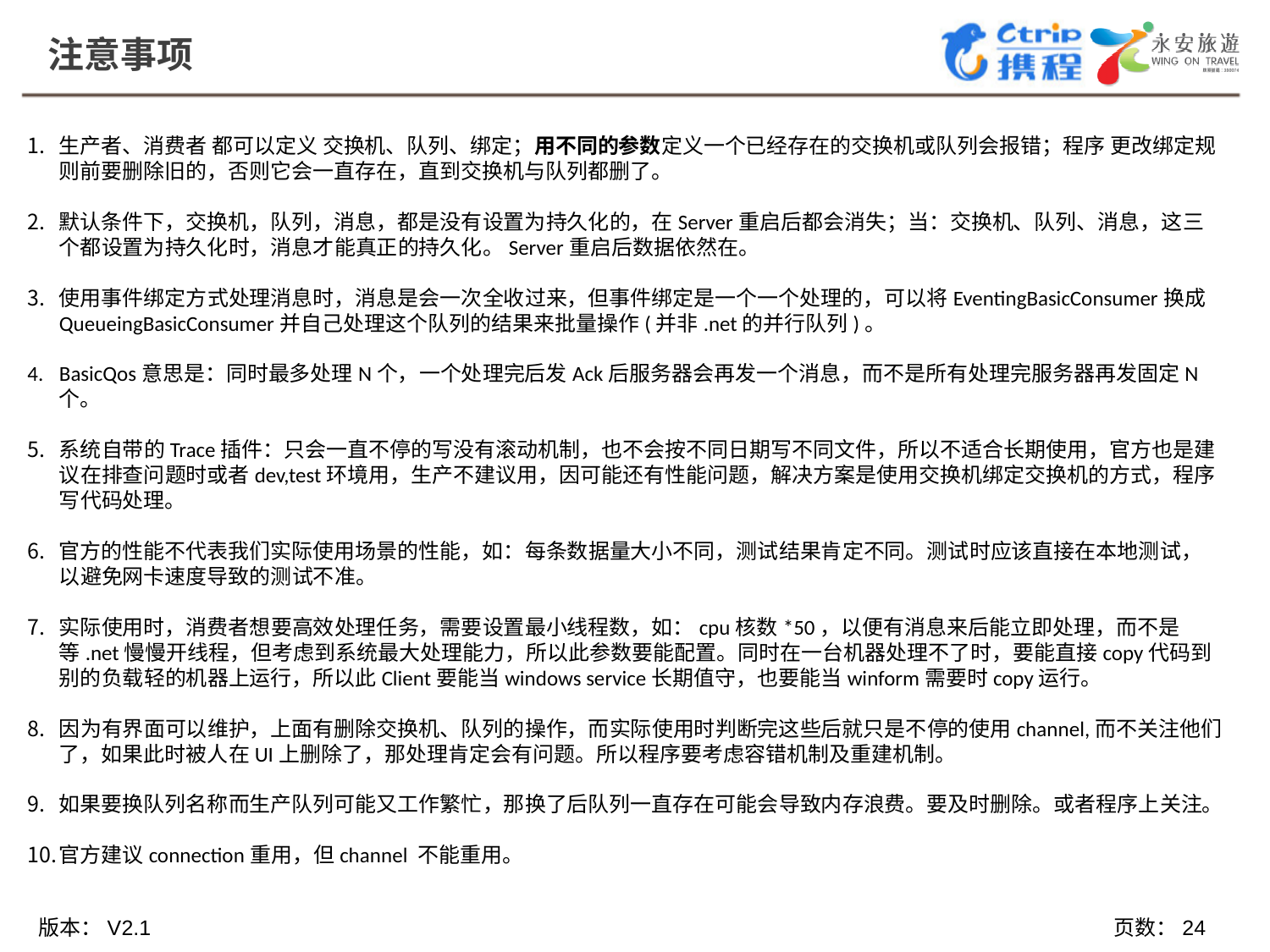

注意事项
生产者、消费者 都可以定义 交换机、队列、绑定；用不同的参数定义一个已经存在的交换机或队列会报错；程序 更改绑定规则前要删除旧的，否则它会一直存在，直到交换机与队列都删了。

默认条件下，交换机，队列，消息，都是没有设置为持久化的，在Server重启后都会消失；当：交换机、队列、消息，这三个都设置为持久化时，消息才能真正的持久化。Server重启后数据依然在。

使用事件绑定方式处理消息时，消息是会一次全收过来，但事件绑定是一个一个处理的，可以将EventingBasicConsumer换成 QueueingBasicConsumer并自己处理这个队列的结果来批量操作(并非.net的并行队列)。

BasicQos意思是：同时最多处理N个，一个处理完后发Ack后服务器会再发一个消息，而不是所有处理完服务器再发固定N个。

系统自带的Trace插件：只会一直不停的写没有滚动机制，也不会按不同日期写不同文件，所以不适合长期使用，官方也是建议在排查问题时或者dev,test环境用，生产不建议用，因可能还有性能问题，解决方案是使用交换机绑定交换机的方式，程序写代码处理。

官方的性能不代表我们实际使用场景的性能，如：每条数据量大小不同，测试结果肯定不同。测试时应该直接在本地测试，以避免网卡速度导致的测试不准。

实际使用时，消费者想要高效处理任务，需要设置最小线程数，如：cpu核数*50，以便有消息来后能立即处理，而不是等.net慢慢开线程，但考虑到系统最大处理能力，所以此参数要能配置。同时在一台机器处理不了时，要能直接copy代码到别的负载轻的机器上运行，所以此Client要能当windows service长期值守，也要能当winform需要时copy运行。

因为有界面可以维护，上面有删除交换机、队列的操作，而实际使用时判断完这些后就只是不停的使用channel,而不关注他们了，如果此时被人在UI上删除了，那处理肯定会有问题。所以程序要考虑容错机制及重建机制。

如果要换队列名称而生产队列可能又工作繁忙，那换了后队列一直存在可能会导致内存浪费。要及时删除。或者程序上关注。

官方建议connection重用，但channel 不能重用。